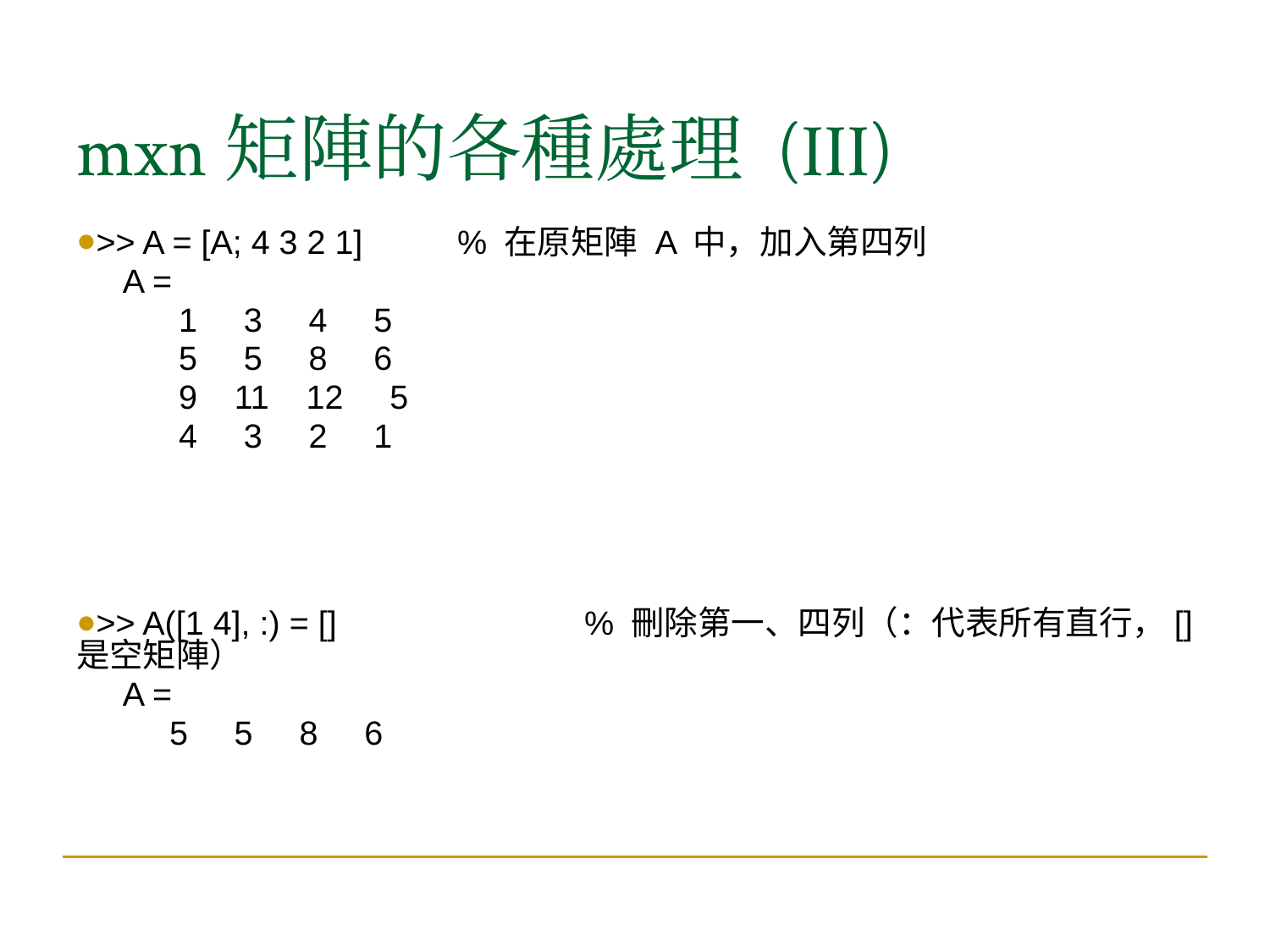

mxn矩陣的各種處理 (III)
>> A = [A; 4 3 2 1]   	% 在原矩陣 A 中，加入第四列
     A =
           1     3     4     5
           5     5     8     6
           9    11    12     5
           4     3     2     1

>> A([1 4], :) = []  		% 刪除第一、四列（：代表所有直行，[]是空矩陣）
     A =
          5     5     8     6